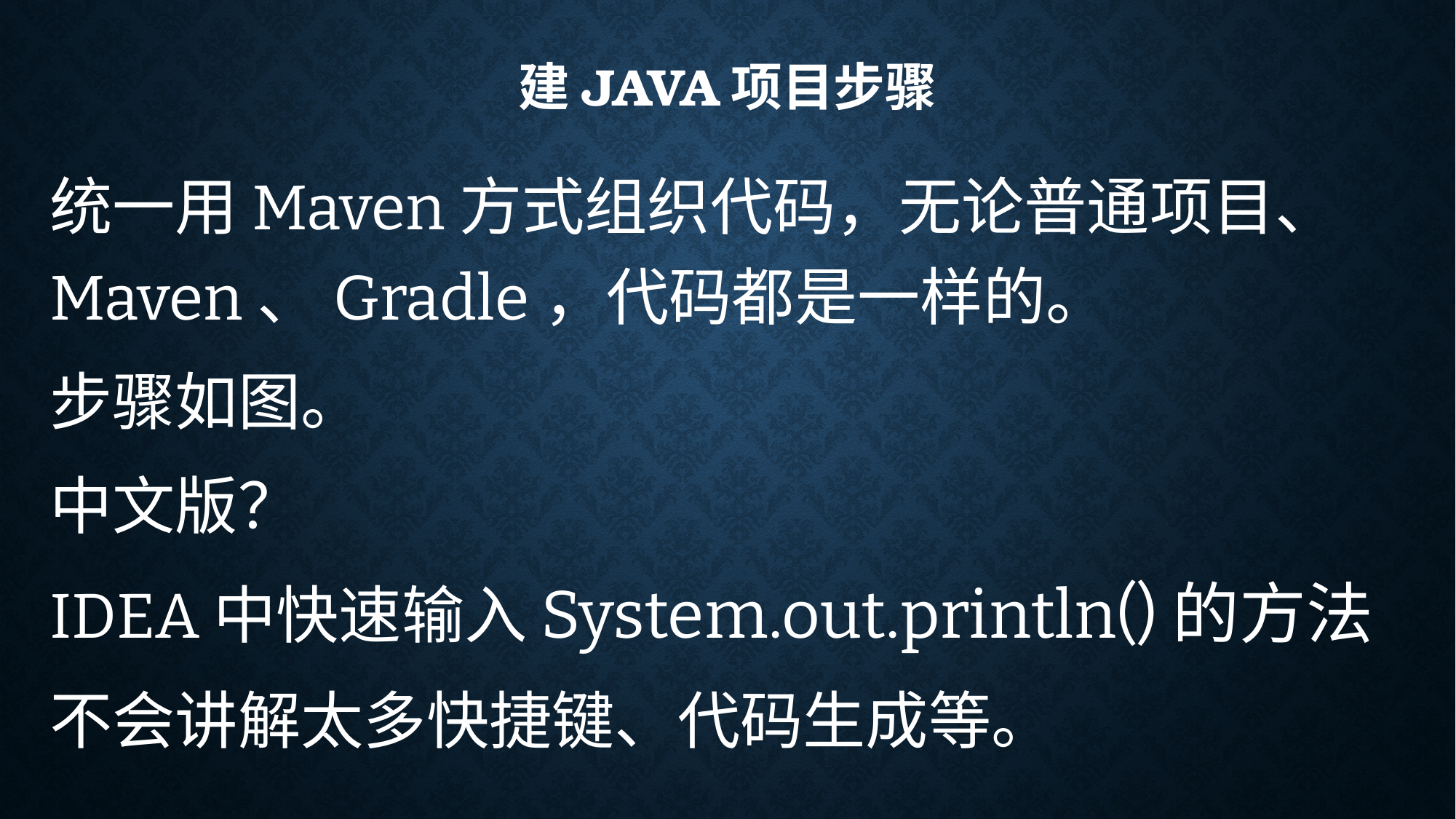

# 建Java项目步骤
统一用Maven方式组织代码，无论普通项目、Maven、Gradle，代码都是一样的。
步骤如图。
中文版？
IDEA中快速输入System.out.println()的方法
不会讲解太多快捷键、代码生成等。